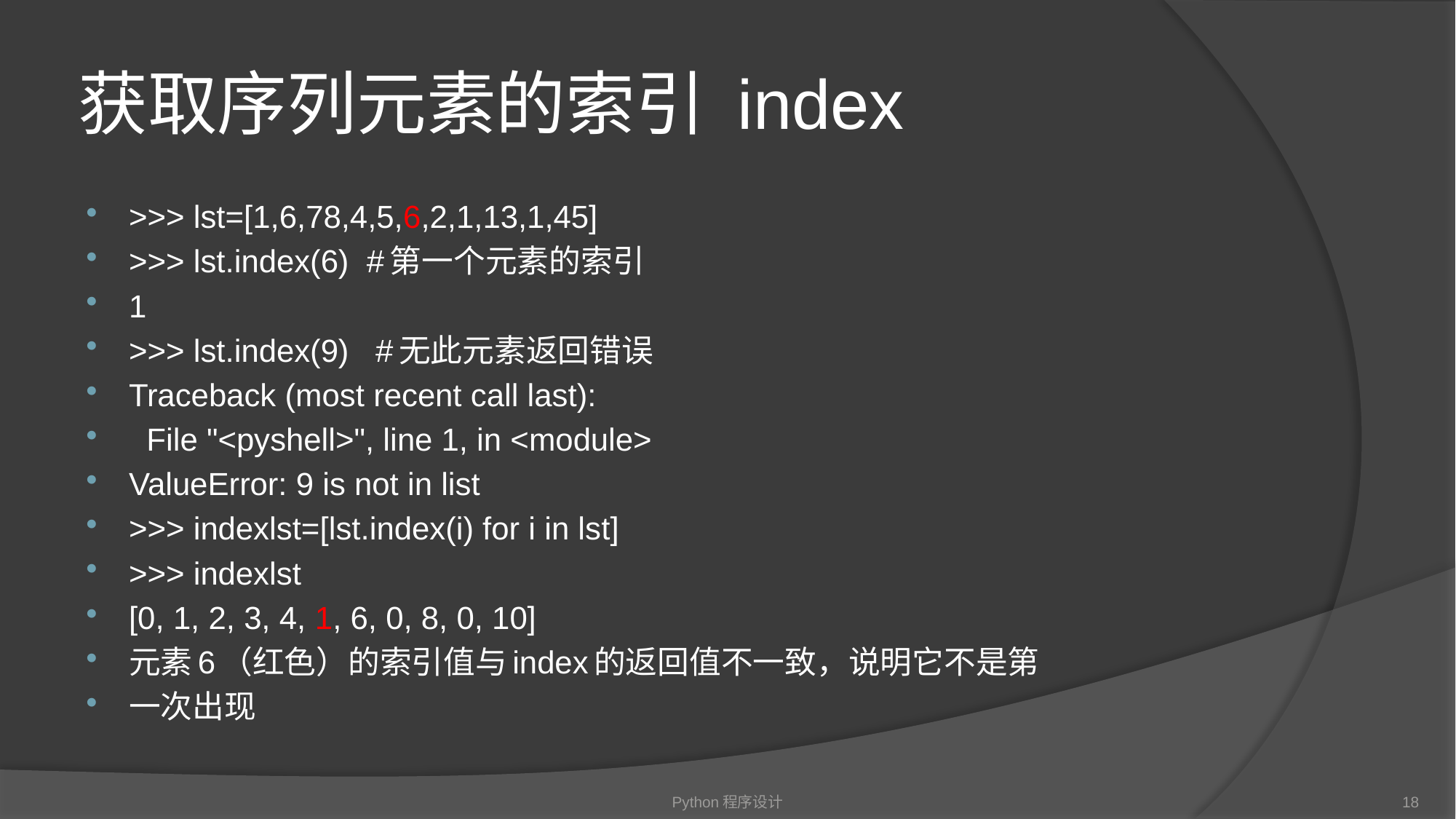

# 获取序列元素的索引 index
>>> lst=[1,6,78,4,5,6,2,1,13,1,45]
>>> lst.index(6)  #第一个元素的索引
1
>>> lst.index(9)   #无此元素返回错误
Traceback (most recent call last):
  File "<pyshell>", line 1, in <module>
ValueError: 9 is not in list
>>> indexlst=[lst.index(i) for i in lst]
>>> indexlst
[0, 1, 2, 3, 4, 1, 6, 0, 8, 0, 10]
元素6（红色）的索引值与index的返回值不一致，说明它不是第
一次出现
Python程序设计
18